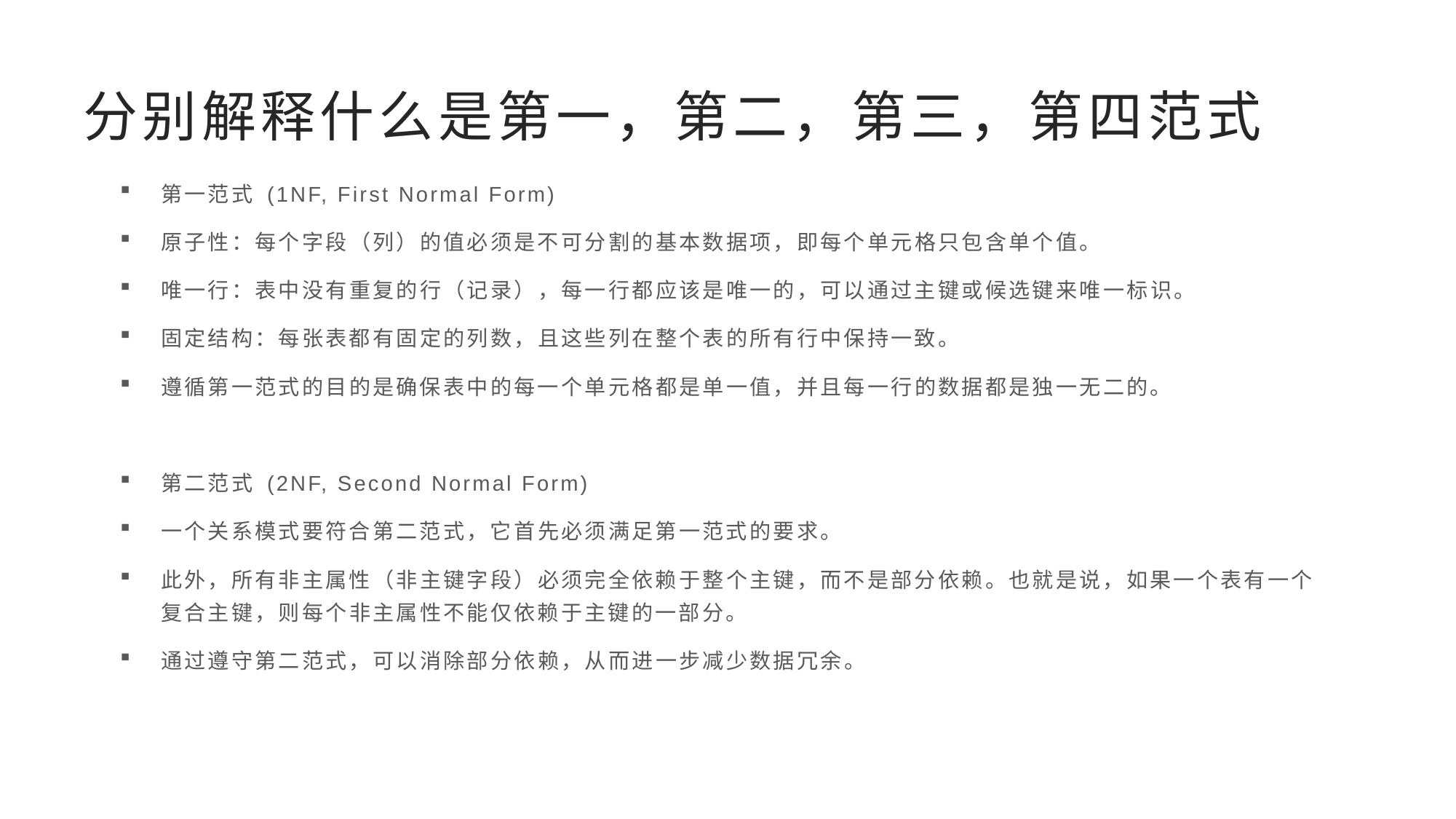

# 分别解释什么是第一，第二，第三，第四范式
第一范式 (1NF, First Normal Form)
原子性：每个字段（列）的值必须是不可分割的基本数据项，即每个单元格只包含单个值。
唯一行：表中没有重复的行（记录），每一行都应该是唯一的，可以通过主键或候选键来唯一标识。
固定结构：每张表都有固定的列数，且这些列在整个表的所有行中保持一致。
遵循第一范式的目的是确保表中的每一个单元格都是单一值，并且每一行的数据都是独一无二的。

第二范式 (2NF, Second Normal Form)
一个关系模式要符合第二范式，它首先必须满足第一范式的要求。
此外，所有非主属性（非主键字段）必须完全依赖于整个主键，而不是部分依赖。也就是说，如果一个表有一个复合主键，则每个非主属性不能仅依赖于主键的一部分。
通过遵守第二范式，可以消除部分依赖，从而进一步减少数据冗余。